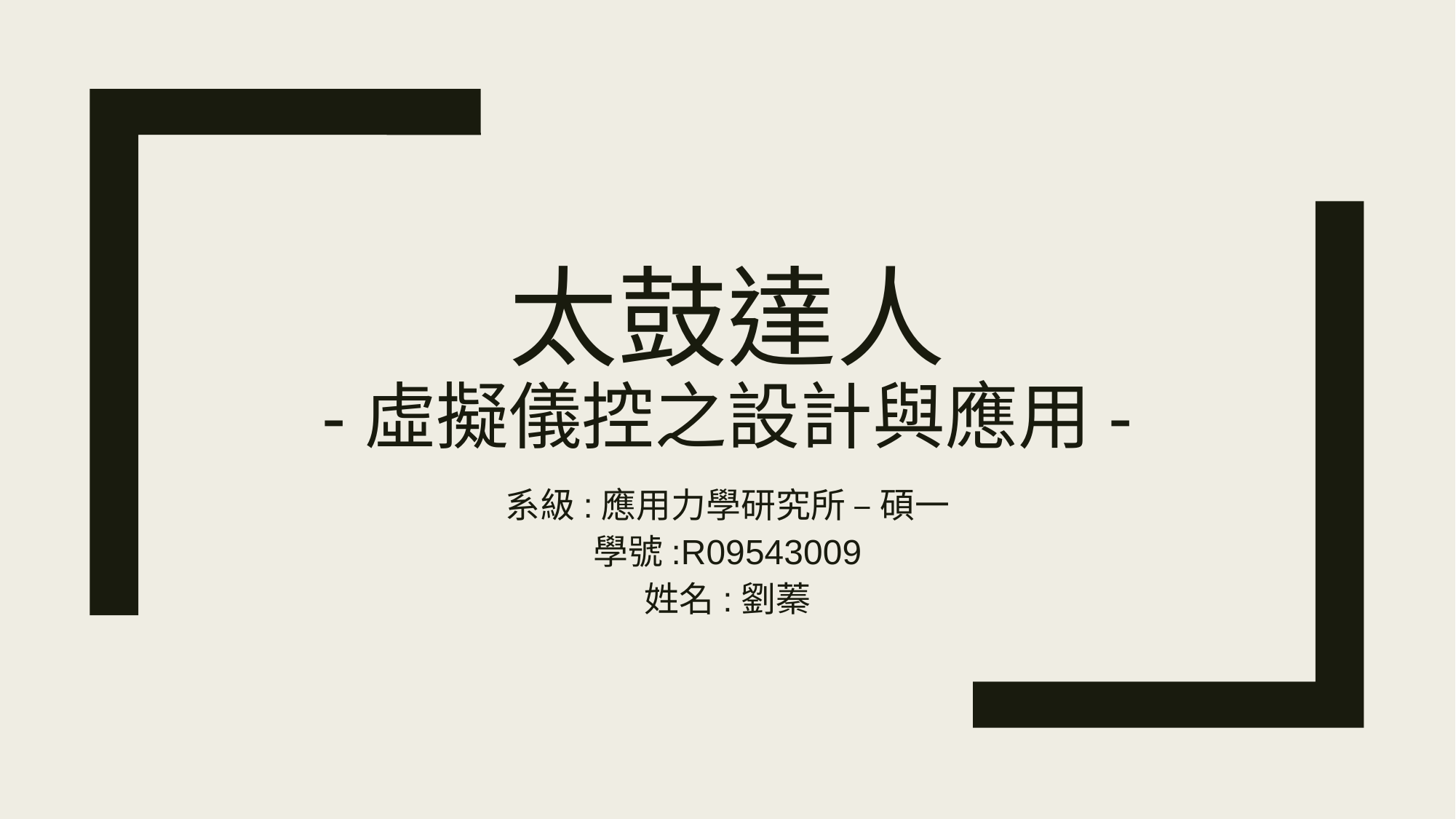

# 太鼓達人 -虛擬儀控之設計與應用-
系級:應用力學研究所 – 碩一
學號:R09543009
姓名:劉蓁